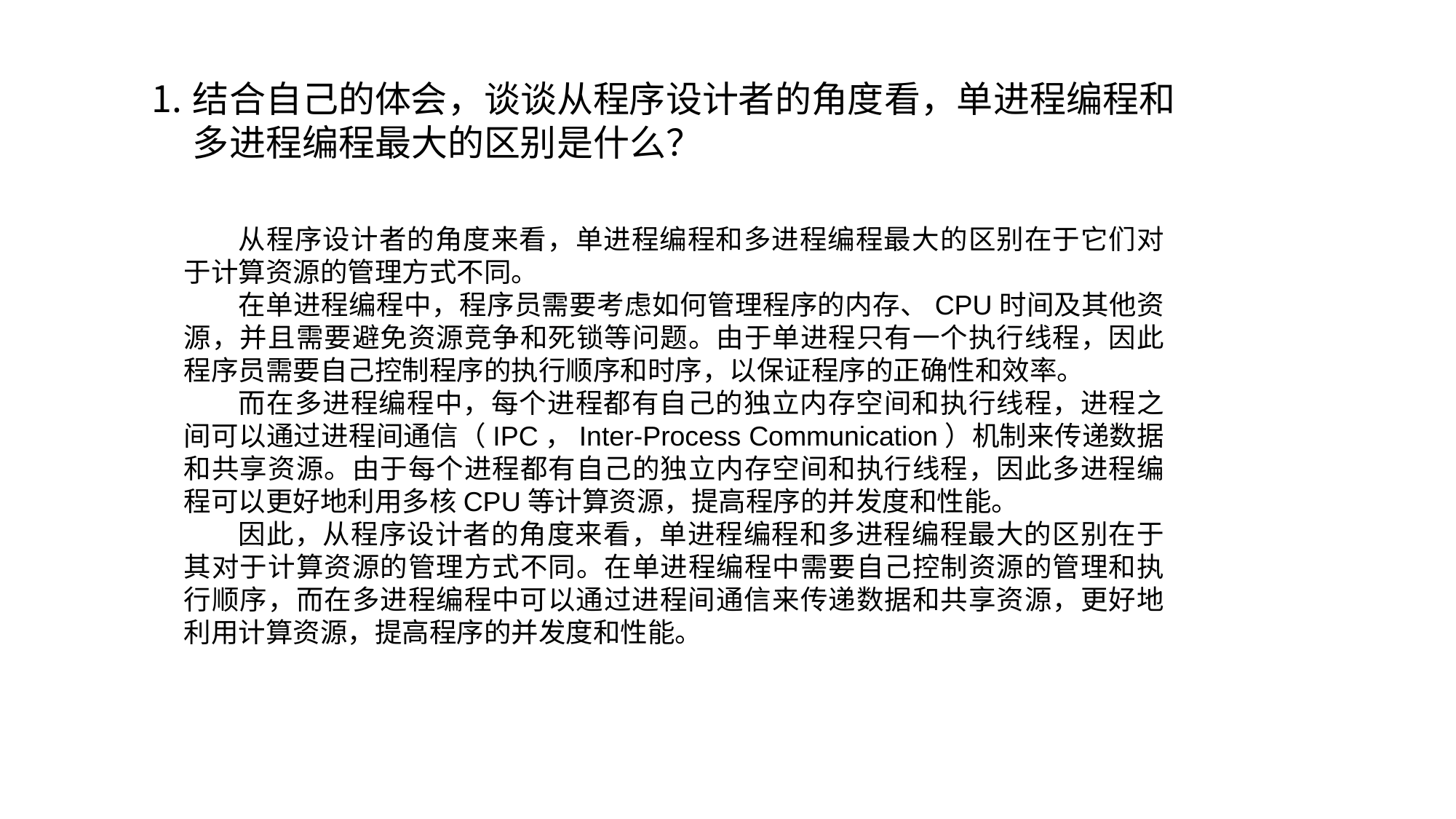

结合自己的体会，谈谈从程序设计者的角度看，单进程编程和多进程编程最大的区别是什么？
从程序设计者的角度来看，单进程编程和多进程编程最大的区别在于它们对于计算资源的管理方式不同。
在单进程编程中，程序员需要考虑如何管理程序的内存、CPU时间及其他资源，并且需要避免资源竞争和死锁等问题。由于单进程只有一个执行线程，因此程序员需要自己控制程序的执行顺序和时序，以保证程序的正确性和效率。
而在多进程编程中，每个进程都有自己的独立内存空间和执行线程，进程之间可以通过进程间通信（IPC，Inter-Process Communication）机制来传递数据和共享资源。由于每个进程都有自己的独立内存空间和执行线程，因此多进程编程可以更好地利用多核CPU等计算资源，提高程序的并发度和性能。
因此，从程序设计者的角度来看，单进程编程和多进程编程最大的区别在于其对于计算资源的管理方式不同。在单进程编程中需要自己控制资源的管理和执行顺序，而在多进程编程中可以通过进程间通信来传递数据和共享资源，更好地利用计算资源，提高程序的并发度和性能。